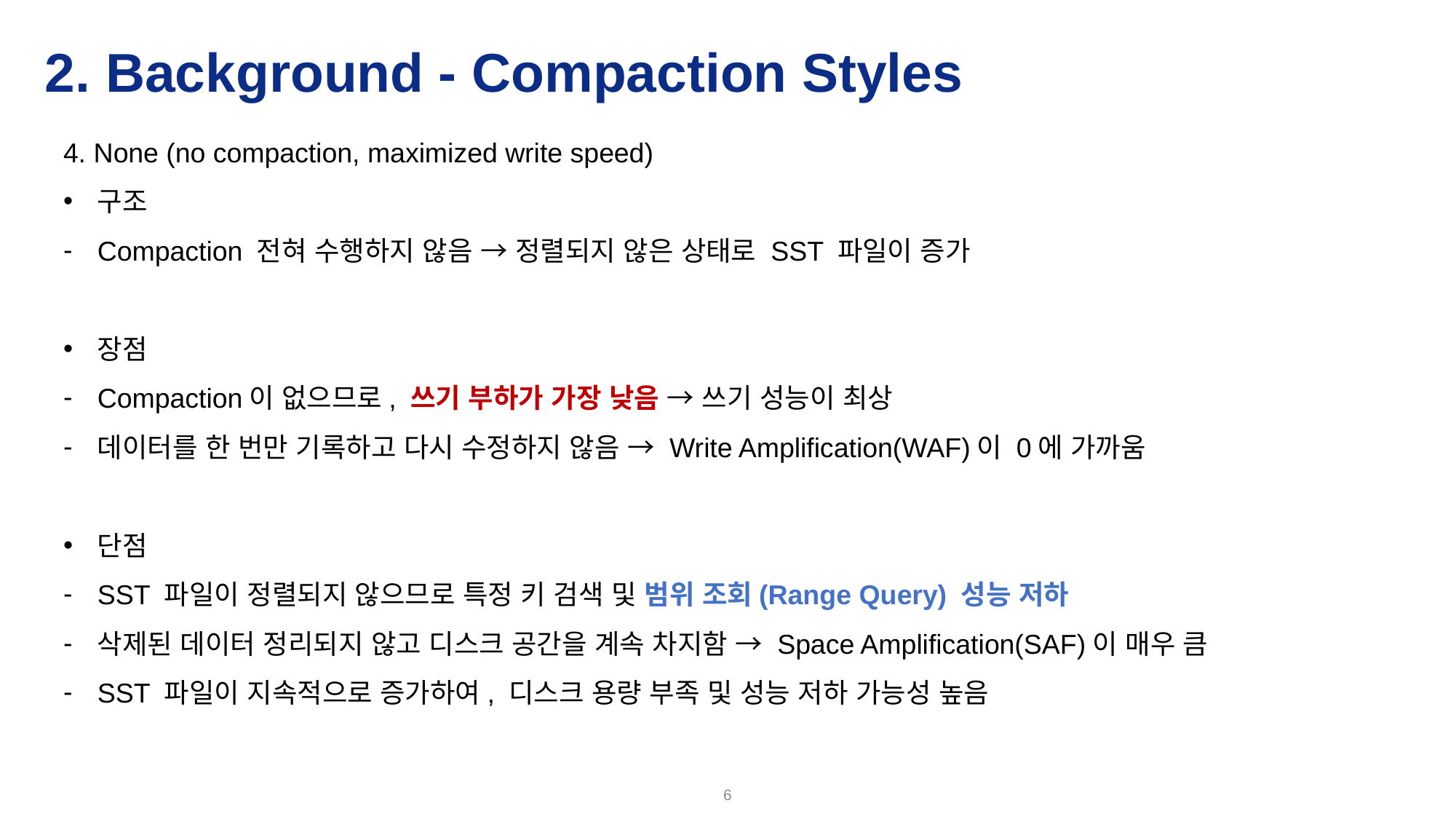

# 2. Background - Compaction Styles
4. None (no compaction, maximized write speed)
구조
Compaction 전혀 수행하지 않음 → 정렬되지 않은 상태로 SST 파일이 증가

장점
Compaction이 없으므로, 쓰기 부하가 가장 낮음 → 쓰기 성능이 최상
데이터를 한 번만 기록하고 다시 수정하지 않음 → Write Amplification(WAF)이 0에 가까움

단점
SST 파일이 정렬되지 않으므로 특정 키 검색 및 범위 조회(Range Query) 성능 저하
삭제된 데이터 정리되지 않고 디스크 공간을 계속 차지함 → Space Amplification(SAF)이 매우 큼
SST 파일이 지속적으로 증가하여, 디스크 용량 부족 및 성능 저하 가능성 높음

6